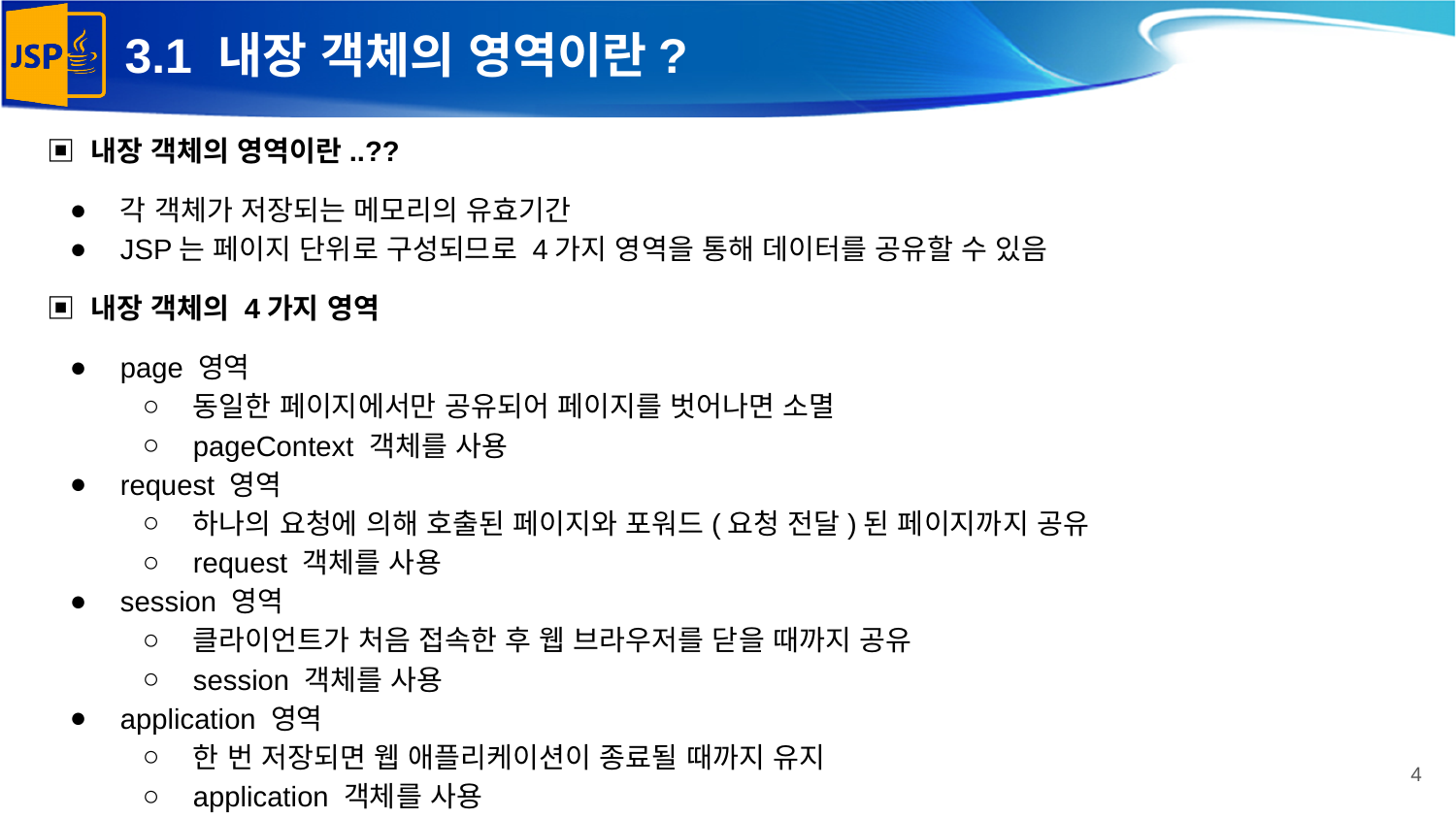

# 3.1 내장 객체의 영역이란?
▣ 내장 객체의 영역이란..??
각 객체가 저장되는 메모리의 유효기간
JSP는 페이지 단위로 구성되므로 4가지 영역을 통해 데이터를 공유할 수 있음
▣ 내장 객체의 4가지 영역
page 영역
동일한 페이지에서만 공유되어 페이지를 벗어나면 소멸
pageContext 객체를 사용
request 영역
하나의 요청에 의해 호출된 페이지와 포워드(요청 전달)된 페이지까지 공유
request 객체를 사용
session 영역
클라이언트가 처음 접속한 후 웹 브라우저를 닫을 때까지 공유
session 객체를 사용
application 영역
한 번 저장되면 웹 애플리케이션이 종료될 때까지 유지
application 객체를 사용
4